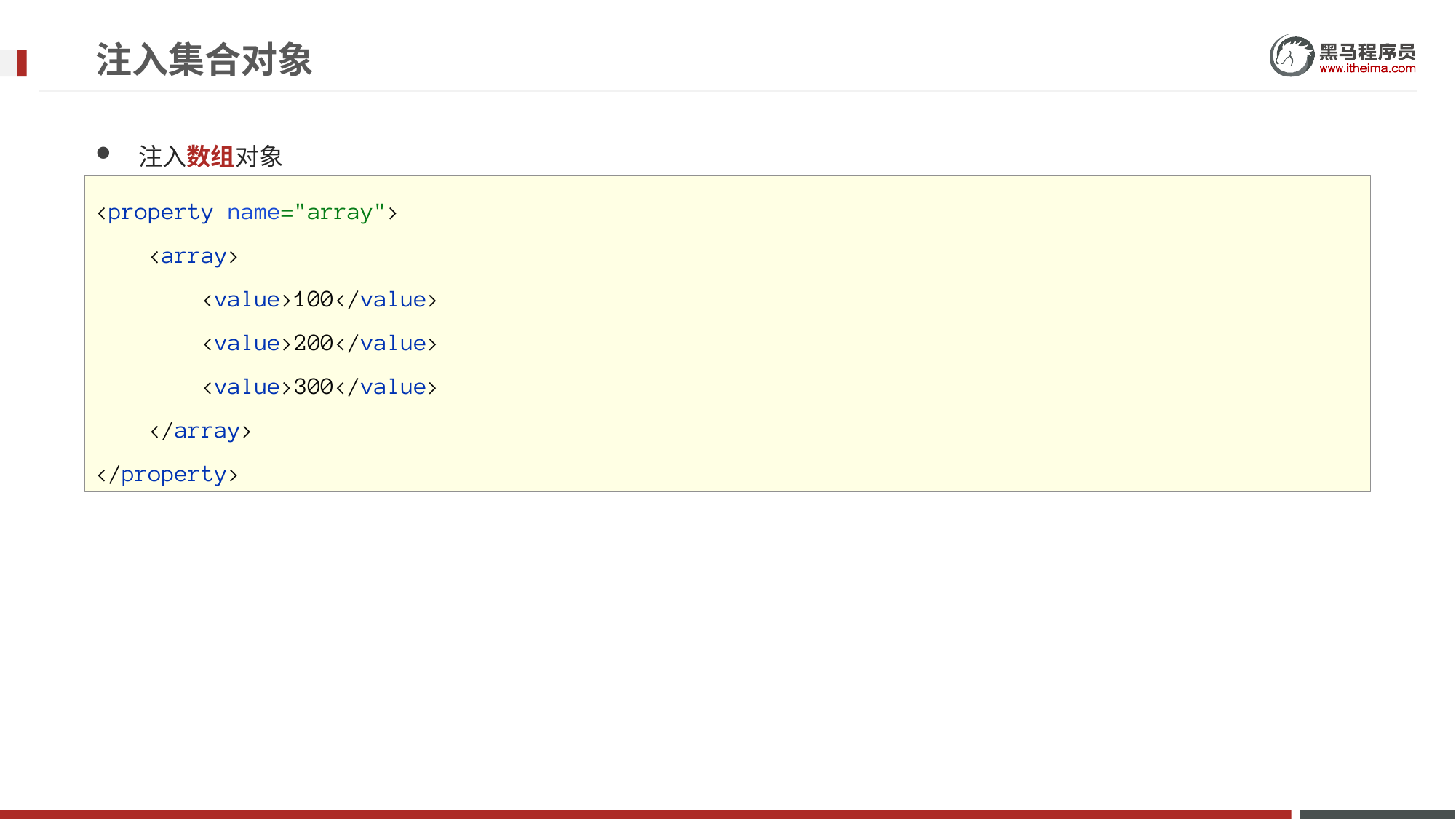

注入集合对象
注入数组对象
<property name="array">
    <array>
        <value>100</value>
        <value>200</value>
        <value>300</value>
    </array>
</property>